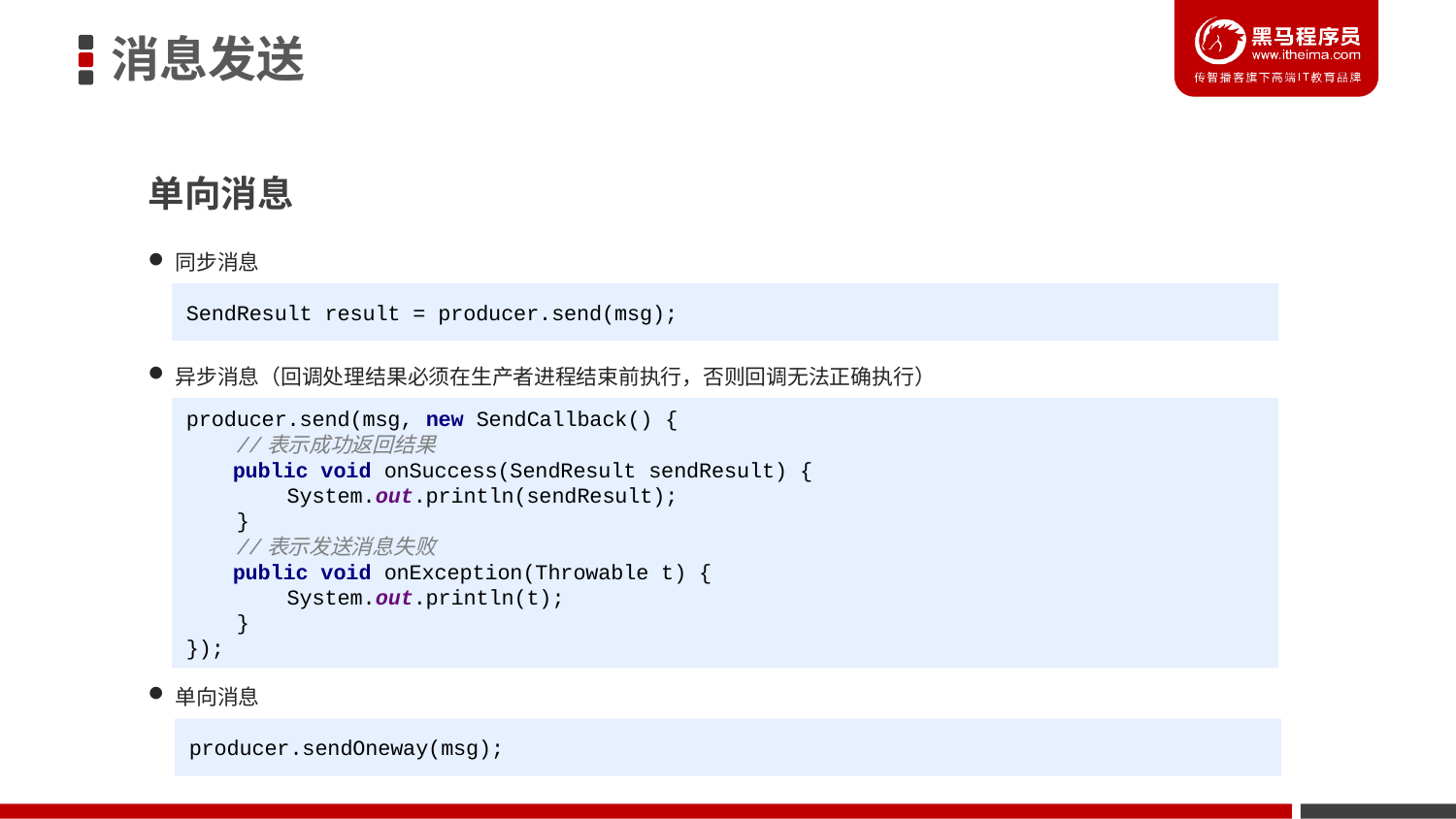

消息发送
单向消息
同步消息

异步消息（回调处理结果必须在生产者进程结束前执行，否则回调无法正确执行）

单向消息

SendResult result = producer.send(msg);
producer.send(msg, new SendCallback() {
    //表示成功返回结果
         public void onSuccess(SendResult sendResult) {
        System.out.println(sendResult);
    }
    //表示发送消息失败
         public void onException(Throwable t) {
        System.out.println(t);
    }
});
producer.sendOneway(msg);